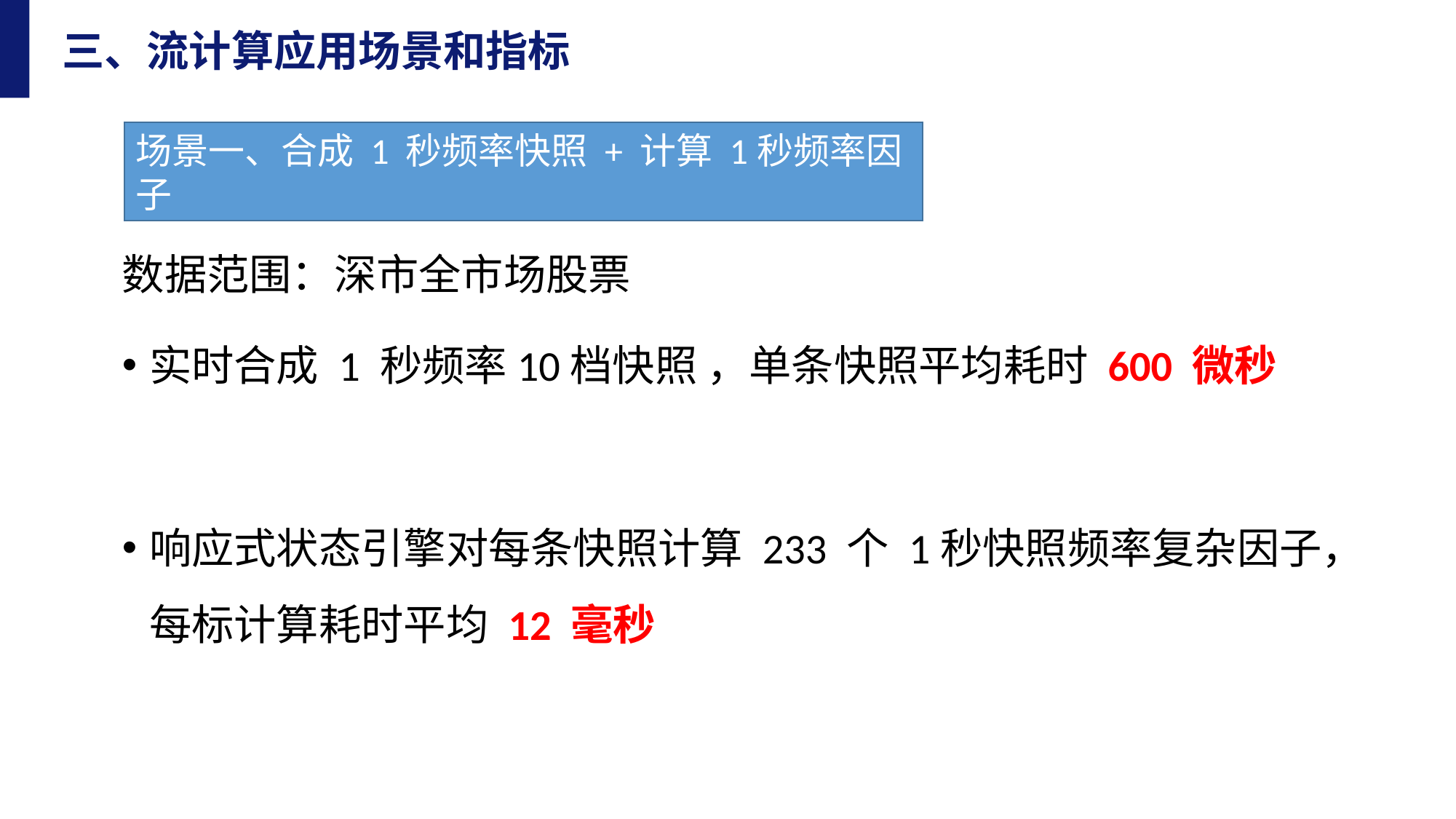

三、流计算应用场景和指标
场景一、合成 1 秒频率快照 + 计算 1秒频率因子
数据范围：深市全市场股票
实时合成 1 秒频率10档快照 ，单条快照平均耗时 600 微秒

响应式状态引擎对每条快照计算 233 个 1秒快照频率复杂因子，每标计算耗时平均 12 毫秒